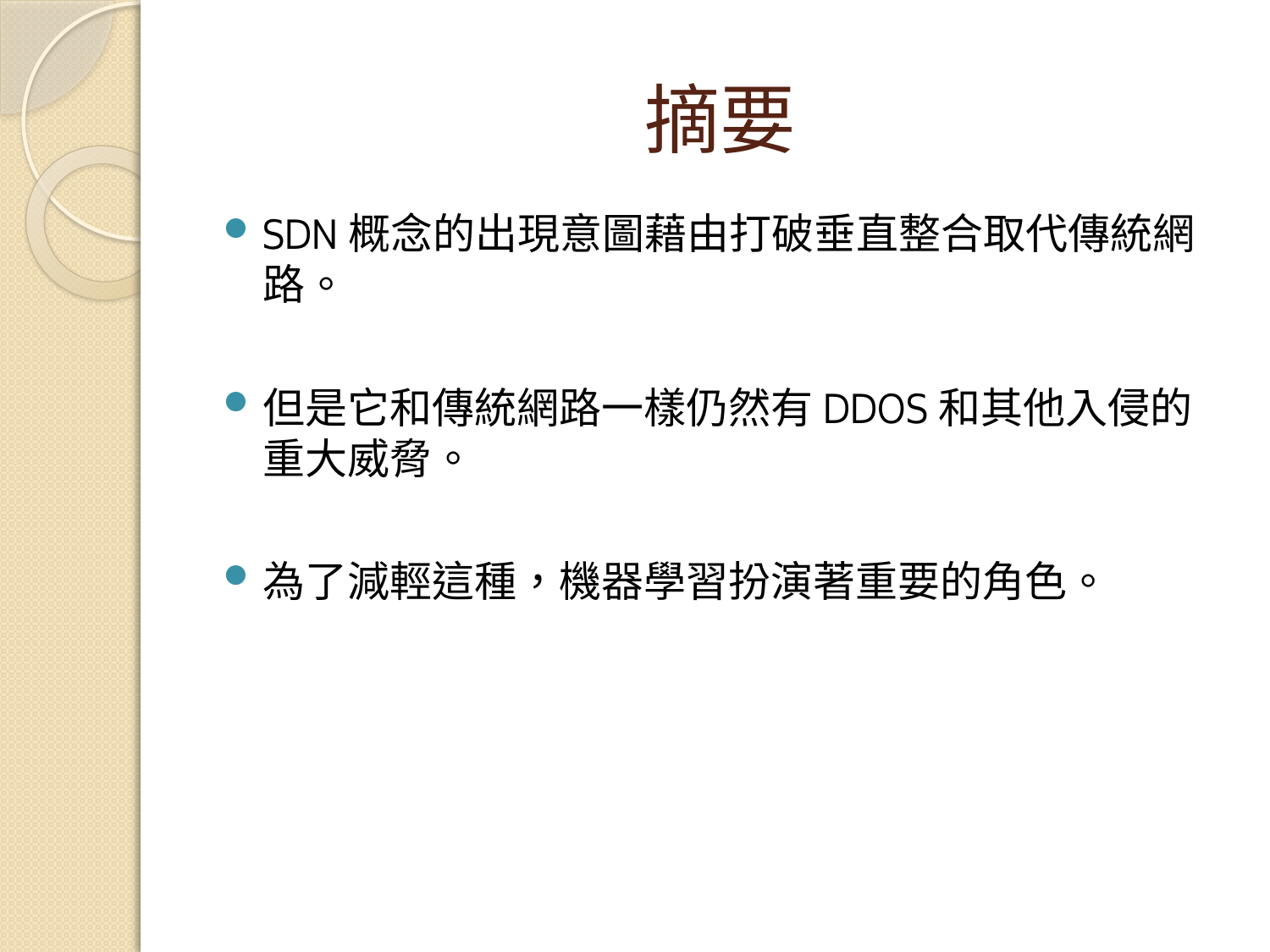

# 摘要
SDN概念的出現意圖藉由打破垂直整合取代傳統網路。

但是它和傳統網路一樣仍然有DDOS和其他入侵的重大威脅。

為了減輕這種，機器學習扮演著重要的角色。